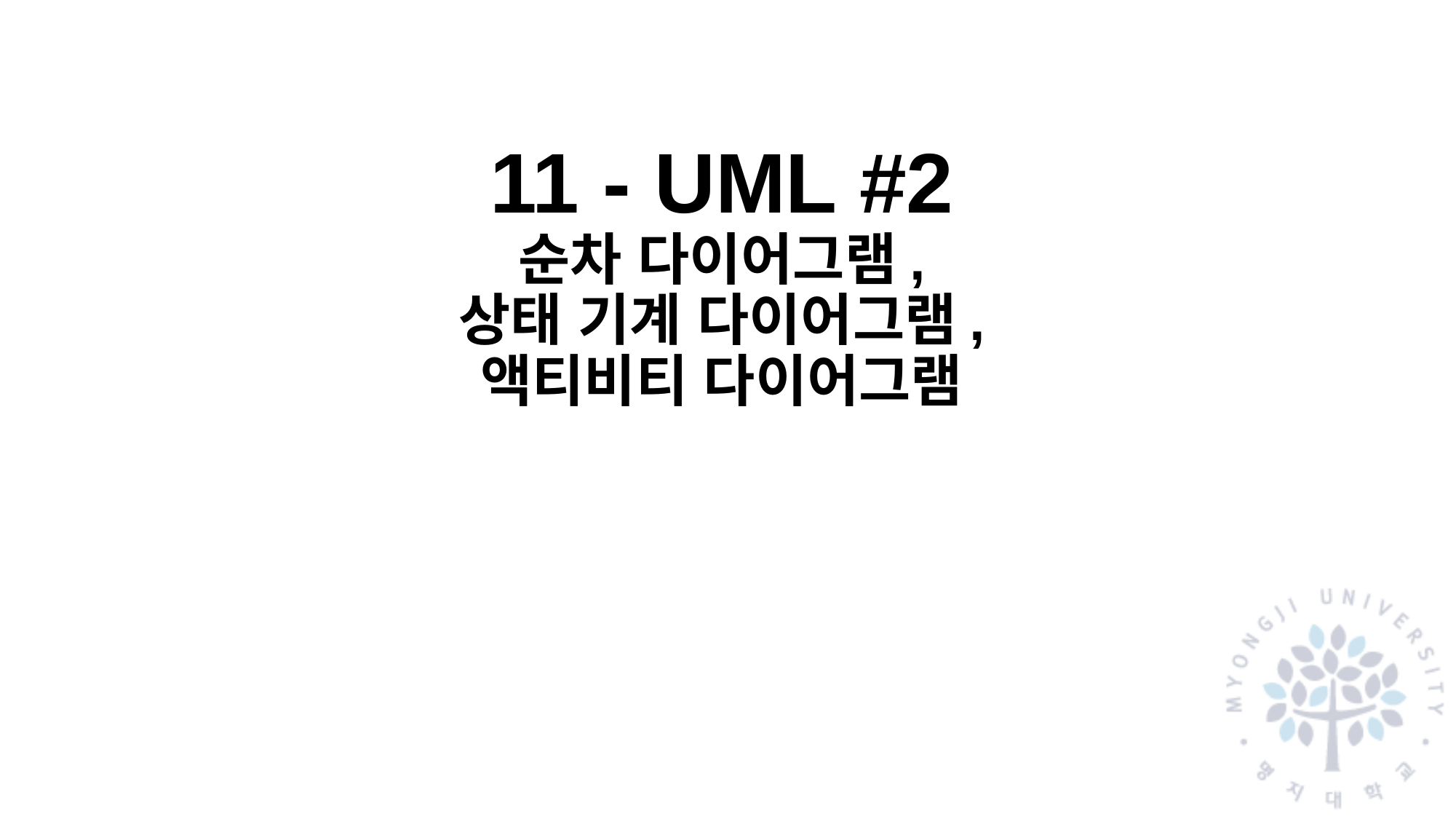

# 11 - UML #2 순차 다이어그램, 상태 기계 다이어그램, 액티비티 다이어그램